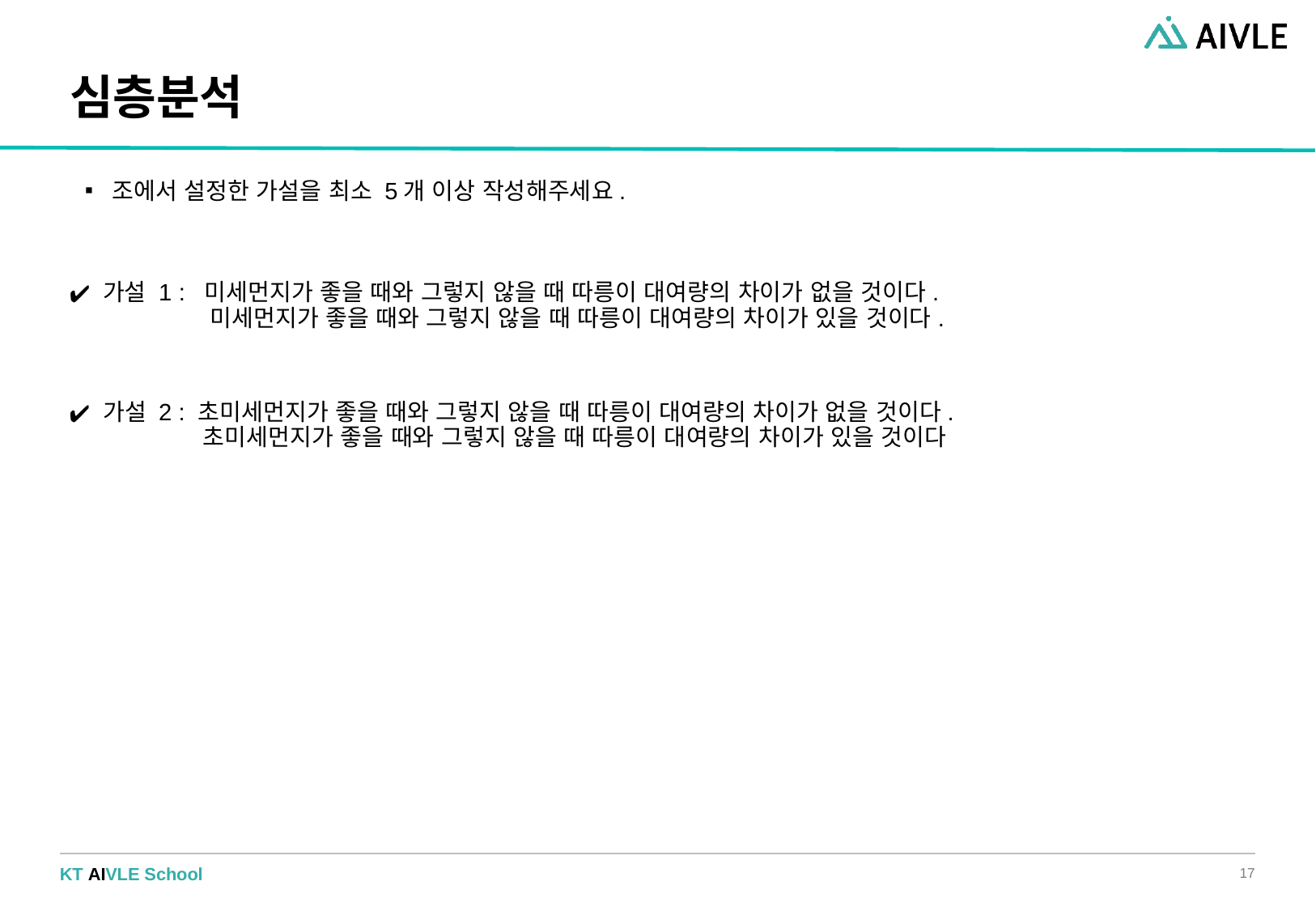

# 심층분석
조에서 설정한 가설을 최소 5개 이상 작성해주세요.
가설 1 :  미세먼지가 좋을 때와 그렇지 않을 때 따릉이 대여량의 차이가 없을 것이다.
	  미세먼지가 좋을 때와 그렇지 않을 때 따릉이 대여량의 차이가 있을 것이다.

가설 2 : 초미세먼지가 좋을 때와 그렇지 않을 때 따릉이 대여량의 차이가 없을 것이다.
	 초미세먼지가 좋을 때와 그렇지 않을 때 따릉이 대여량의 차이가 있을 것이다